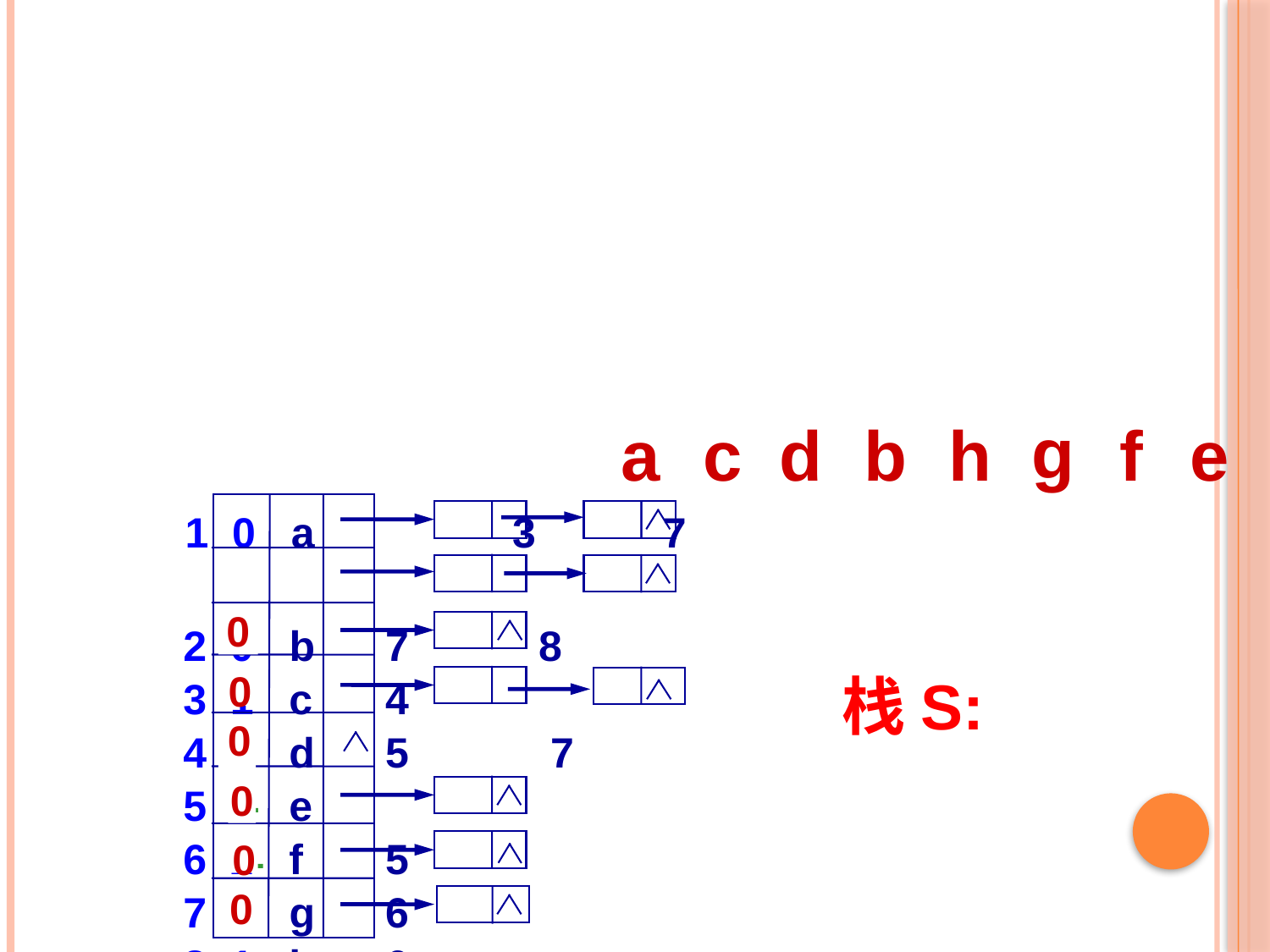

c

a
d

g
e

b
f

h

g
a
c
d
b
h
f
e
 1  0   a         	  3	    7
 2  0   b	  7           8
 3  1   c	  4
 4  1   d	  5            7
 5  2   e
 6  2   f	  5
 7  3   g	  6
 8  1   h	  6

0
b
g
e
a
d
c
h

栈S:

f

0

0
1

1
0

1
2

0

0